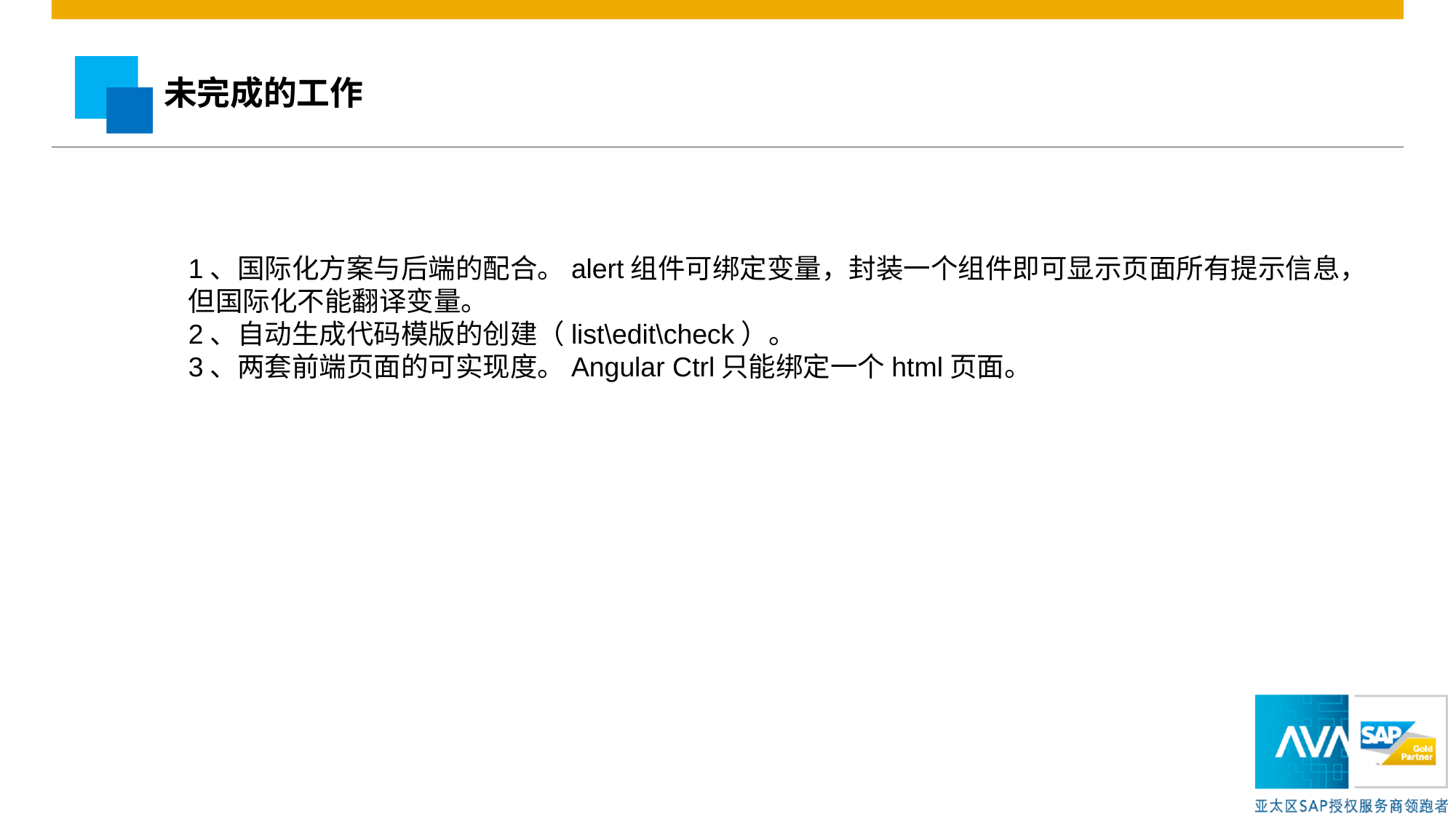

未完成的工作
1、国际化方案与后端的配合。alert组件可绑定变量，封装一个组件即可显示页面所有提示信息，但国际化不能翻译变量。
2、自动生成代码模版的创建（list\edit\check）。
3、两套前端页面的可实现度。Angular Ctrl只能绑定一个html页面。